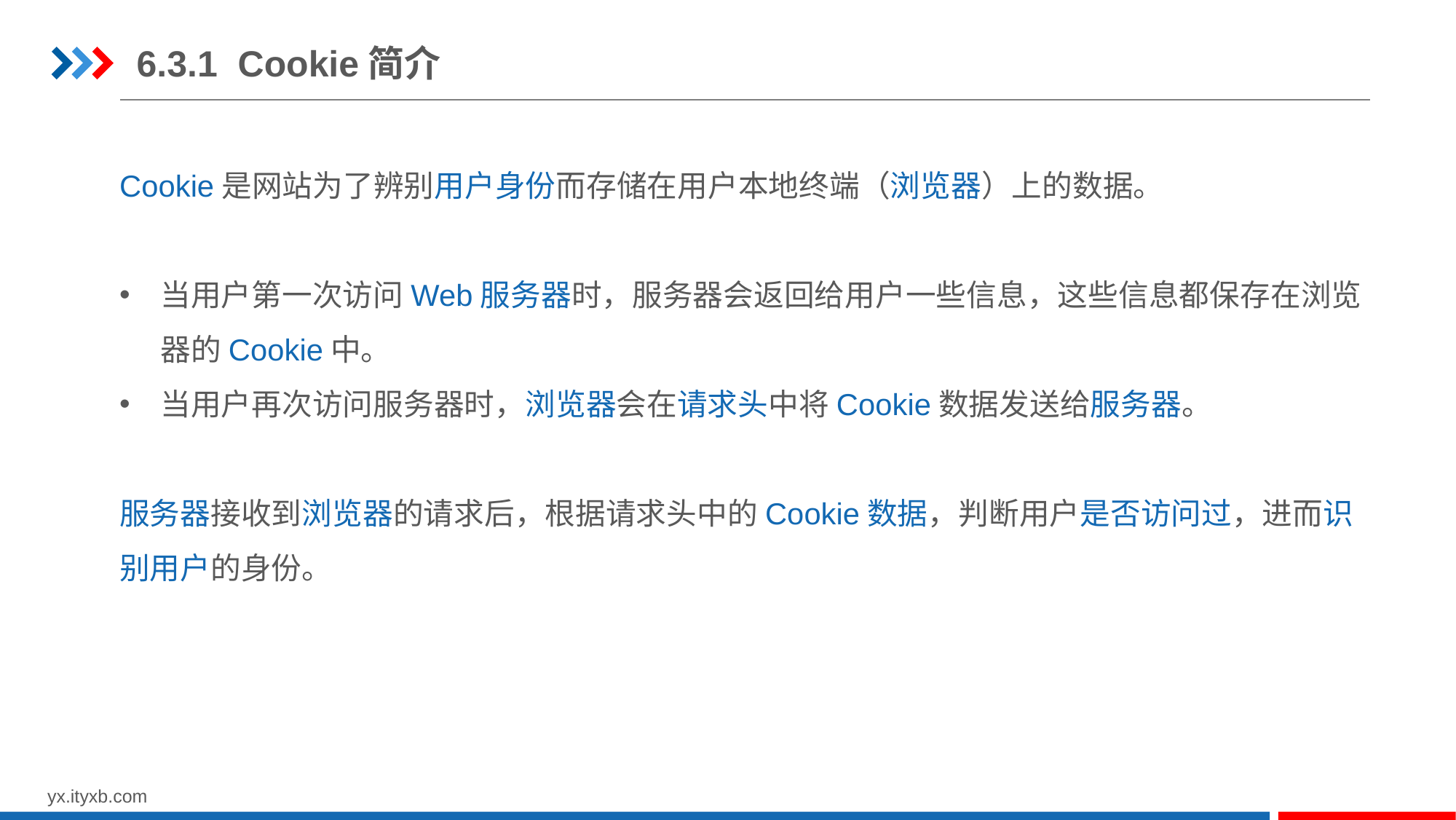

6.3.1  Cookie简介
Cookie是网站为了辨别用户身份而存储在用户本地终端（浏览器）上的数据。

当用户第一次访问Web服务器时，服务器会返回给用户一些信息，这些信息都保存在浏览器的Cookie中。
当用户再次访问服务器时，浏览器会在请求头中将Cookie数据发送给服务器。

服务器接收到浏览器的请求后，根据请求头中的Cookie数据，判断用户是否访问过，进而识别用户的身份。